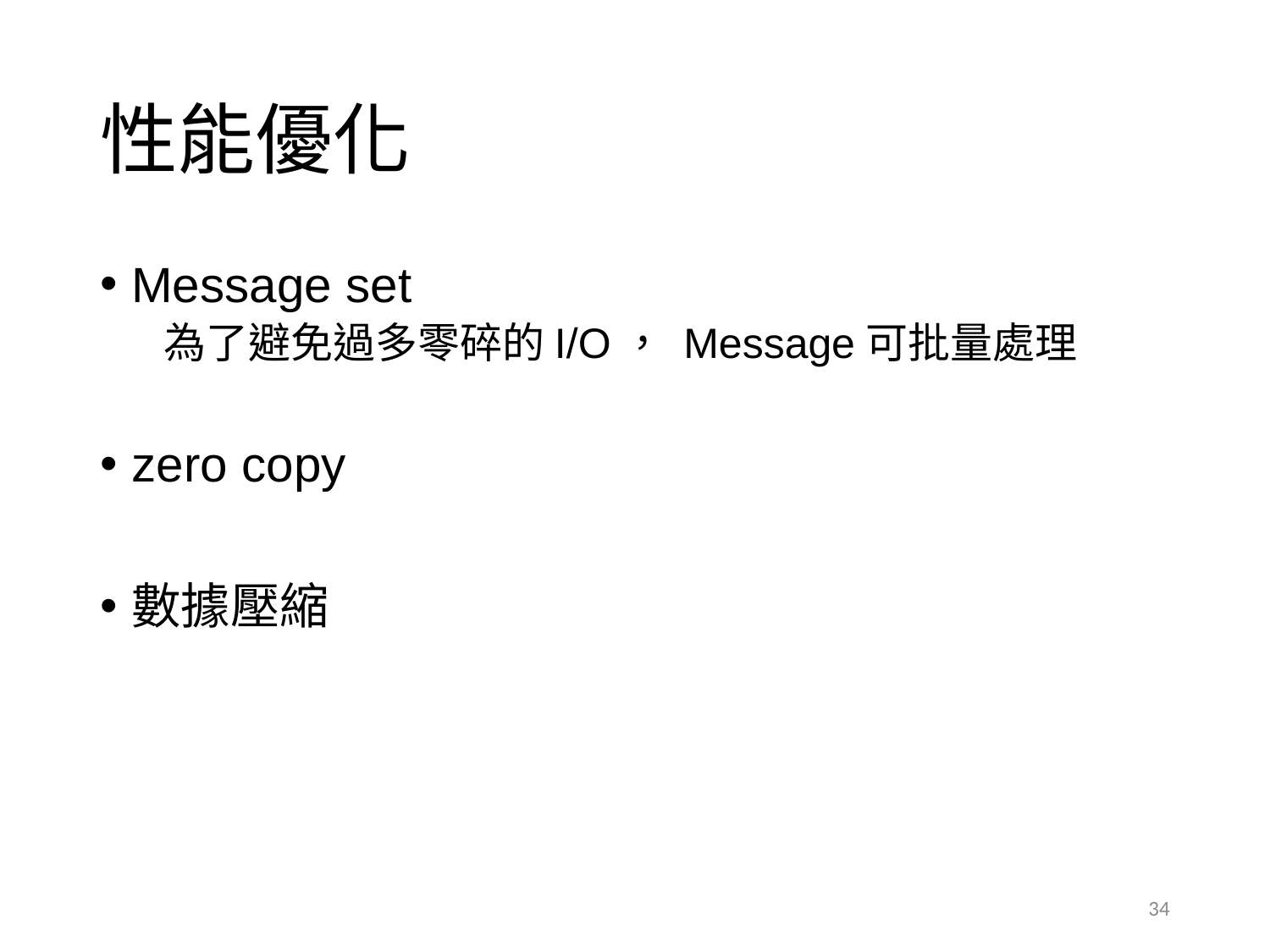

# 性能優化
Message set
為了避免過多零碎的I/O， Message可批量處理

zero copy

數據壓縮

34